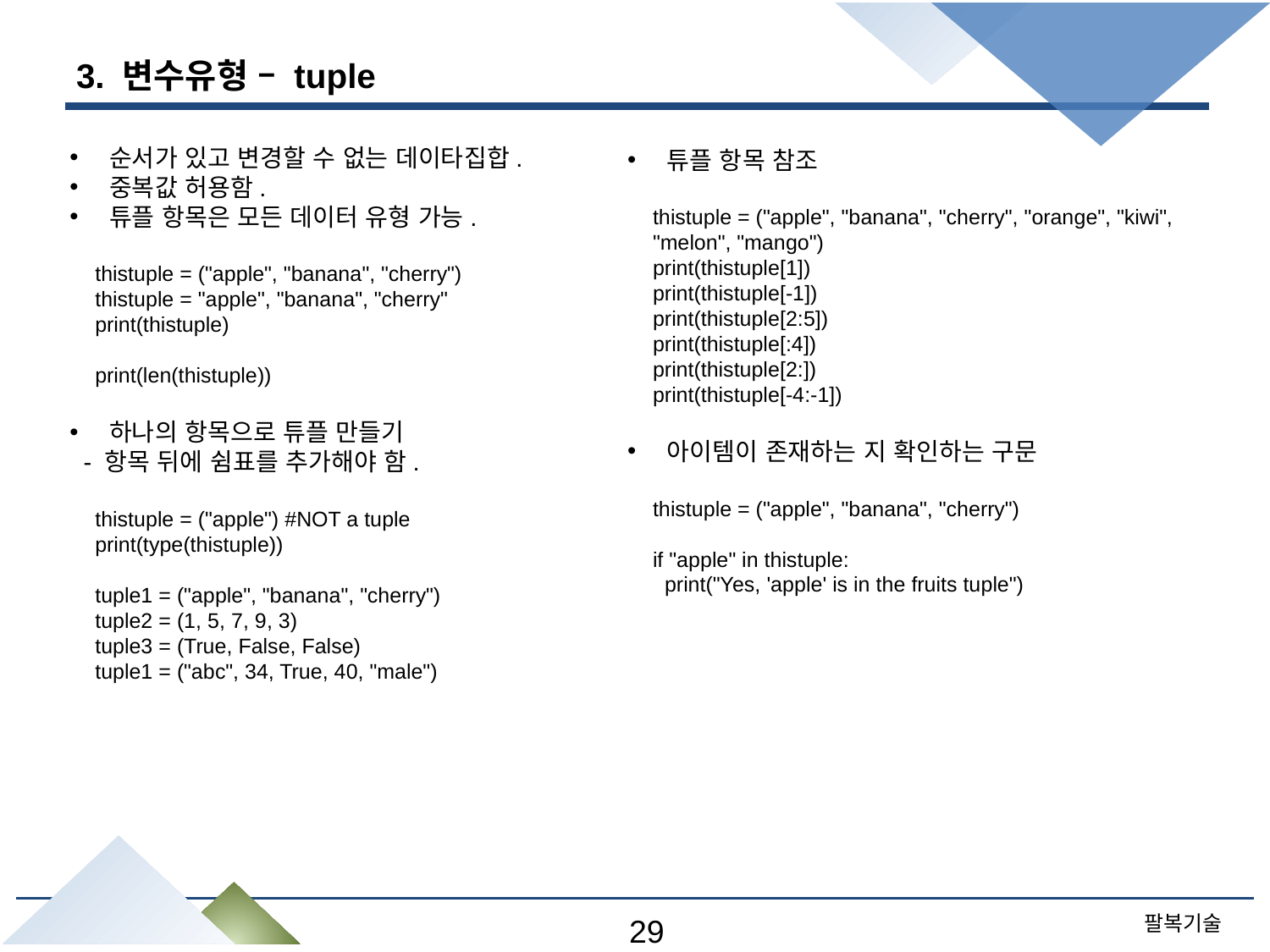

# 3. 변수유형 – tuple
순서가 있고 변경할 수 없는 데이타집합.
중복값 허용함.
튜플 항목은 모든 데이터 유형 가능.

thistuple = ("apple", "banana", "cherry")
thistuple = "apple", "banana", "cherry"
print(thistuple)

print(len(thistuple))

하나의 항목으로 튜플 만들기
  - 항목 뒤에 쉼표를 추가해야 함.

thistuple = ("apple") #NOT a tuple
print(type(thistuple))

tuple1 = ("apple", "banana", "cherry")
tuple2 = (1, 5, 7, 9, 3)
tuple3 = (True, False, False)
tuple1 = ("abc", 34, True, 40, "male")
튜플 항목 참조

thistuple = ("apple", "banana", "cherry", "orange", "kiwi", "melon", "mango")
print(thistuple[1])
print(thistuple[-1])
print(thistuple[2:5])
print(thistuple[:4])
print(thistuple[2:])
print(thistuple[-4:-1])

아이템이 존재하는 지 확인하는 구문

thistuple = ("apple", "banana", "cherry")

if "apple" in thistuple:
  print("Yes, 'apple' is in the fruits tuple")
29